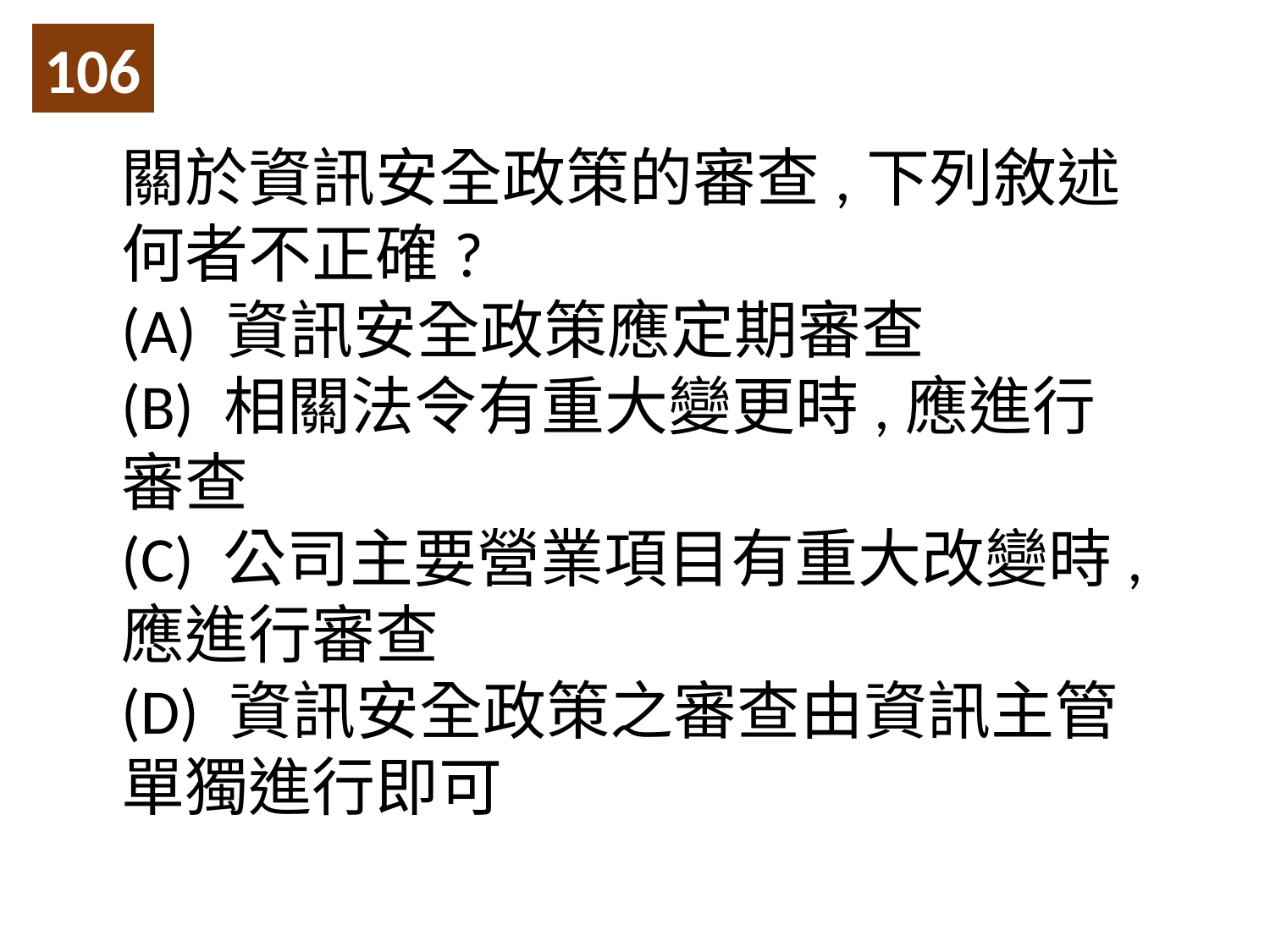

106
關於資訊安全政策的審查,下列敘述何者不正確?
(A) 資訊安全政策應定期審查
(B) 相關法令有重大變更時,應進行審查
(C) 公司主要營業項目有重大改變時,應進行審查
(D) 資訊安全政策之審查由資訊主管單獨進行即可